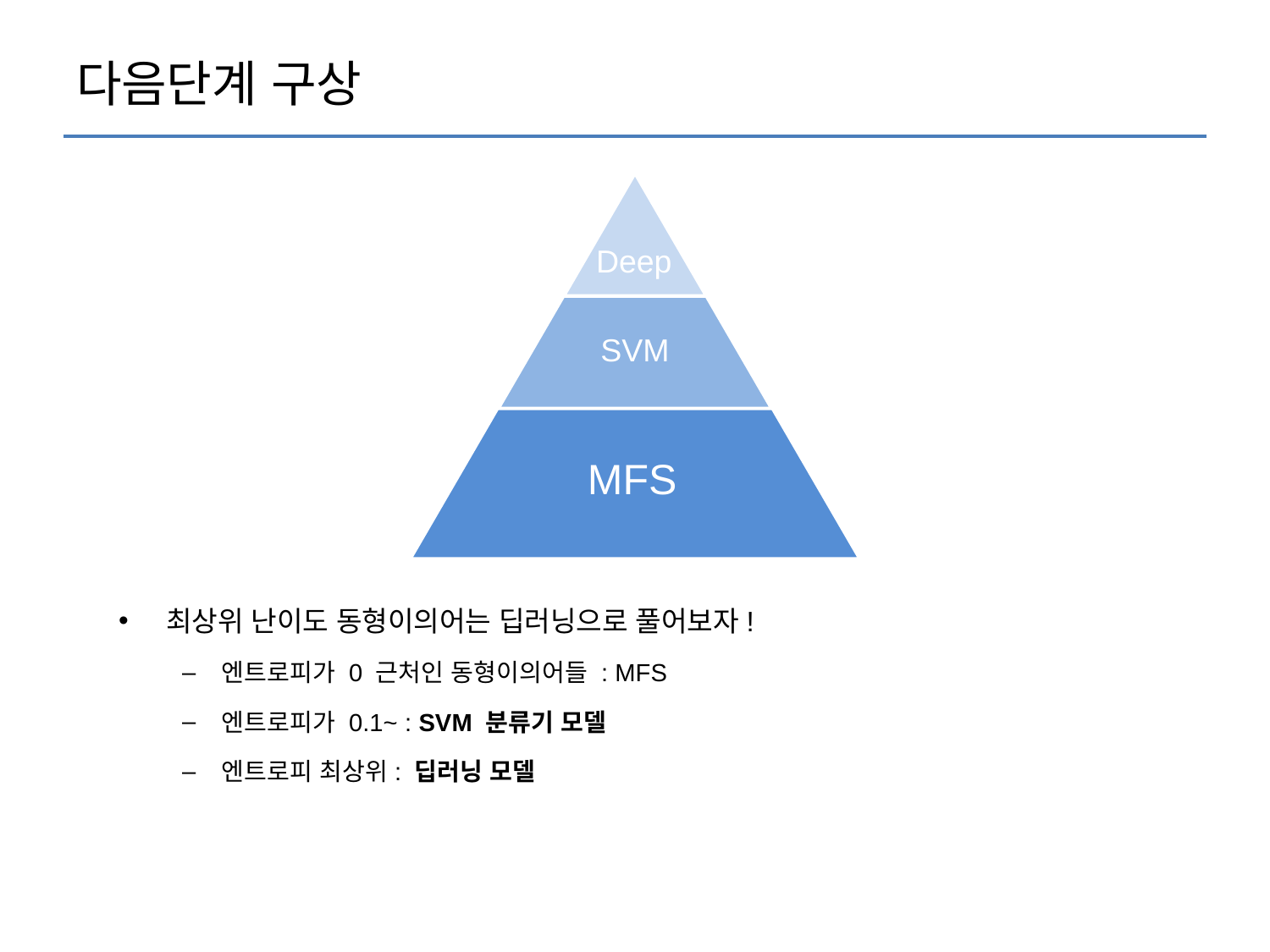

# 다음단계 구상

SVM

Deep
MFS
최상위 난이도 동형이의어는 딥러닝으로 풀어보자!
엔트로피가 0 근처인 동형이의어들 : MFS
엔트로피가 0.1~ : SVM 분류기 모델
엔트로피 최상위: 딥러닝 모델